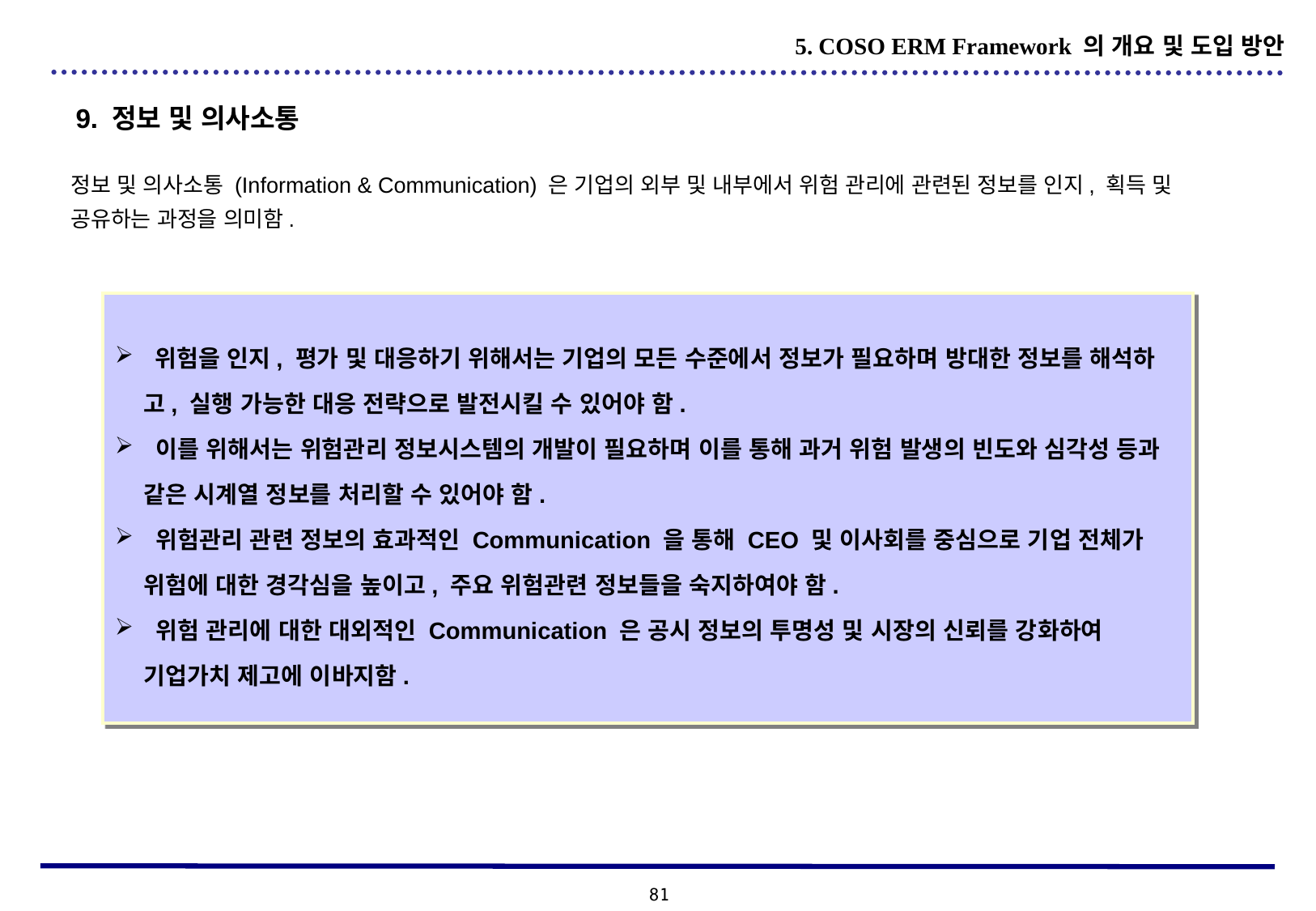

5. COSO ERM Framework 의 개요 및 도입 방안
9. 정보 및 의사소통
정보 및 의사소통 (Information & Communication) 은 기업의 외부 및 내부에서 위험 관리에 관련된 정보를 인지, 획득 및 공유하는 과정을 의미함.
 위험을 인지, 평가 및 대응하기 위해서는 기업의 모든 수준에서 정보가 필요하며 방대한 정보를 해석하고, 실행 가능한 대응 전략으로 발전시킬 수 있어야 함.
 이를 위해서는 위험관리 정보시스템의 개발이 필요하며 이를 통해 과거 위험 발생의 빈도와 심각성 등과 같은 시계열 정보를 처리할 수 있어야 함.
 위험관리 관련 정보의 효과적인 Communication 을 통해 CEO 및 이사회를 중심으로 기업 전체가 위험에 대한 경각심을 높이고, 주요 위험관련 정보들을 숙지하여야 함.
 위험 관리에 대한 대외적인 Communication 은 공시 정보의 투명성 및 시장의 신뢰를 강화하여 기업가치 제고에 이바지함.